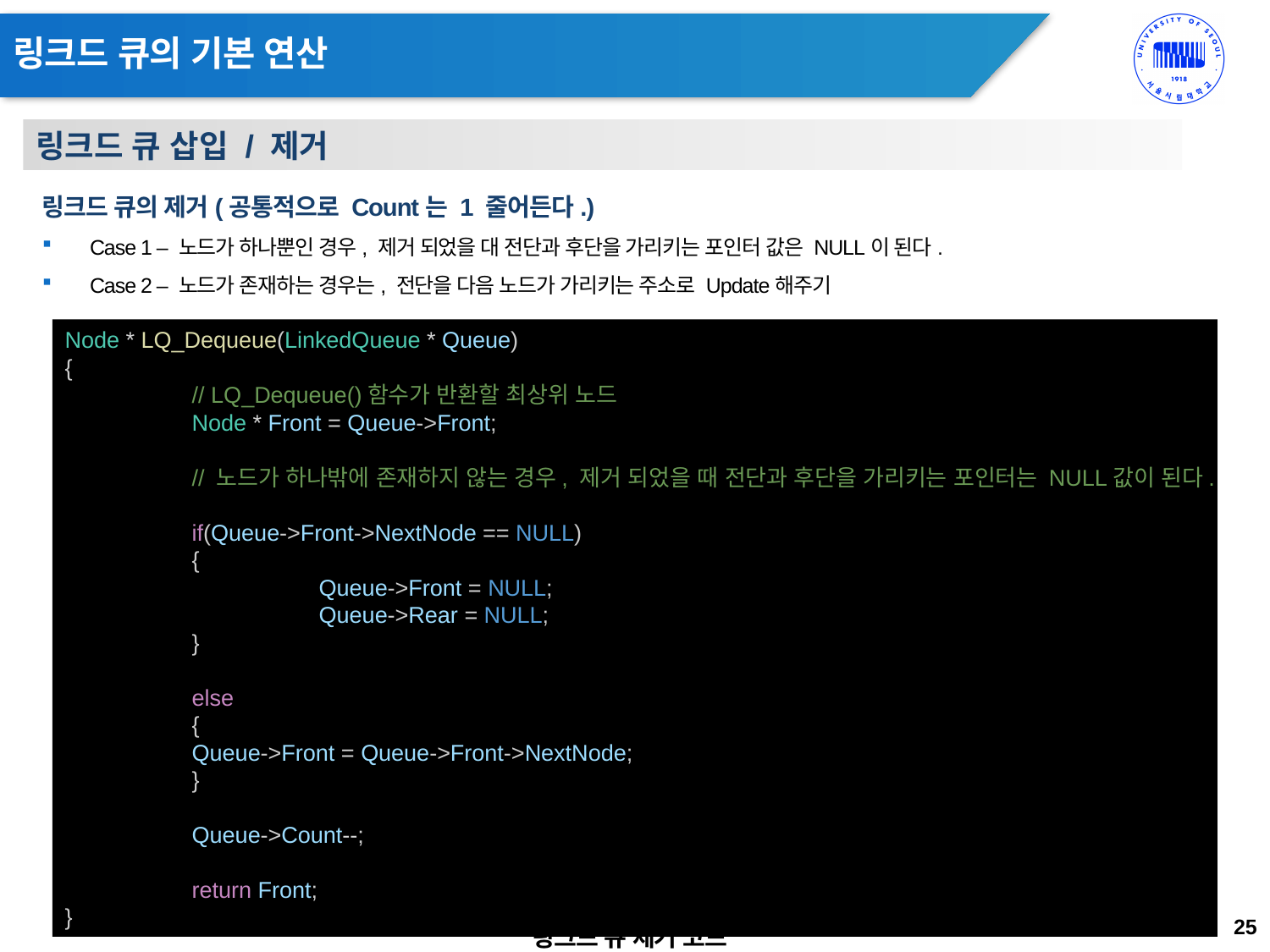

# 링크드 큐의 기본 연산
링크드 큐 삽입 / 제거
링크드 큐의 제거(공통적으로 Count는 1 줄어든다.)
Case 1 – 노드가 하나뿐인 경우, 제거 되었을 대 전단과 후단을 가리키는 포인터 값은 NULL이 된다.
Case 2 – 노드가 존재하는 경우는, 전단을 다음 노드가 가리키는 주소로 Update해주기

Node * LQ_Dequeue(LinkedQueue * Queue)
{
	// LQ_Dequeue()함수가 반환할 최상위 노드
	Node * Front = Queue->Front;

	// 노드가 하나밖에 존재하지 않는 경우, 제거 되었을 때 전단과 후단을 가리키는 포인터는 NULL값이 된다.
	if(Queue->Front->NextNode == NULL)
	{
		Queue->Front = NULL;
		Queue->Rear = NULL;
	}
	else
	{
	Queue->Front = Queue->Front->NextNode;
	}
	Queue->Count--;
	return Front;
}
25
링크드 큐 제거 코드